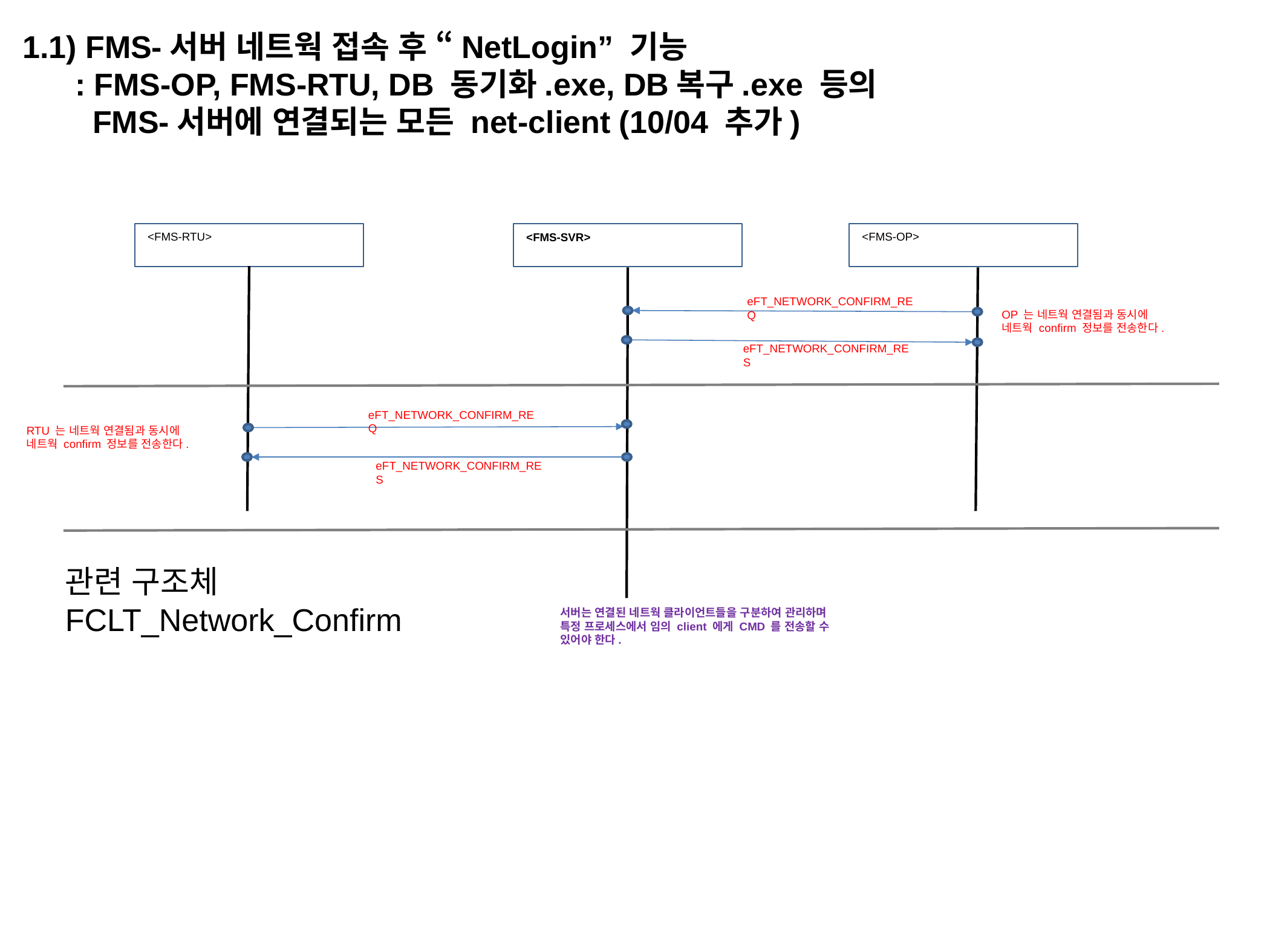

1.1) FMS-서버 네트웍 접속 후 “NetLogin” 기능
      : FMS-OP, FMS-RTU, DB 동기화.exe, DB복구.exe 등의
        FMS-서버에 연결되는 모든 net-client (10/04 추가)
<FMS-RTU>
<FMS-OP>
<FMS-SVR>
eFT_NETWORK_CONFIRM_REQ
OP 는 네트웍 연결됨과 동시에
네트웍 confirm 정보를 전송한다.

eFT_NETWORK_CONFIRM_RES

eFT_NETWORK_CONFIRM_REQ
RTU 는 네트웍 연결됨과 동시에
네트웍 confirm 정보를 전송한다.

eFT_NETWORK_CONFIRM_RES

관련 구조체
FCLT_Network_Confirm
서버는 연결된 네트웍 클라이언트들을 구분하여 관리하며
특정 프로세스에서 임의 client 에게 CMD 를 전송할 수
있어야 한다.